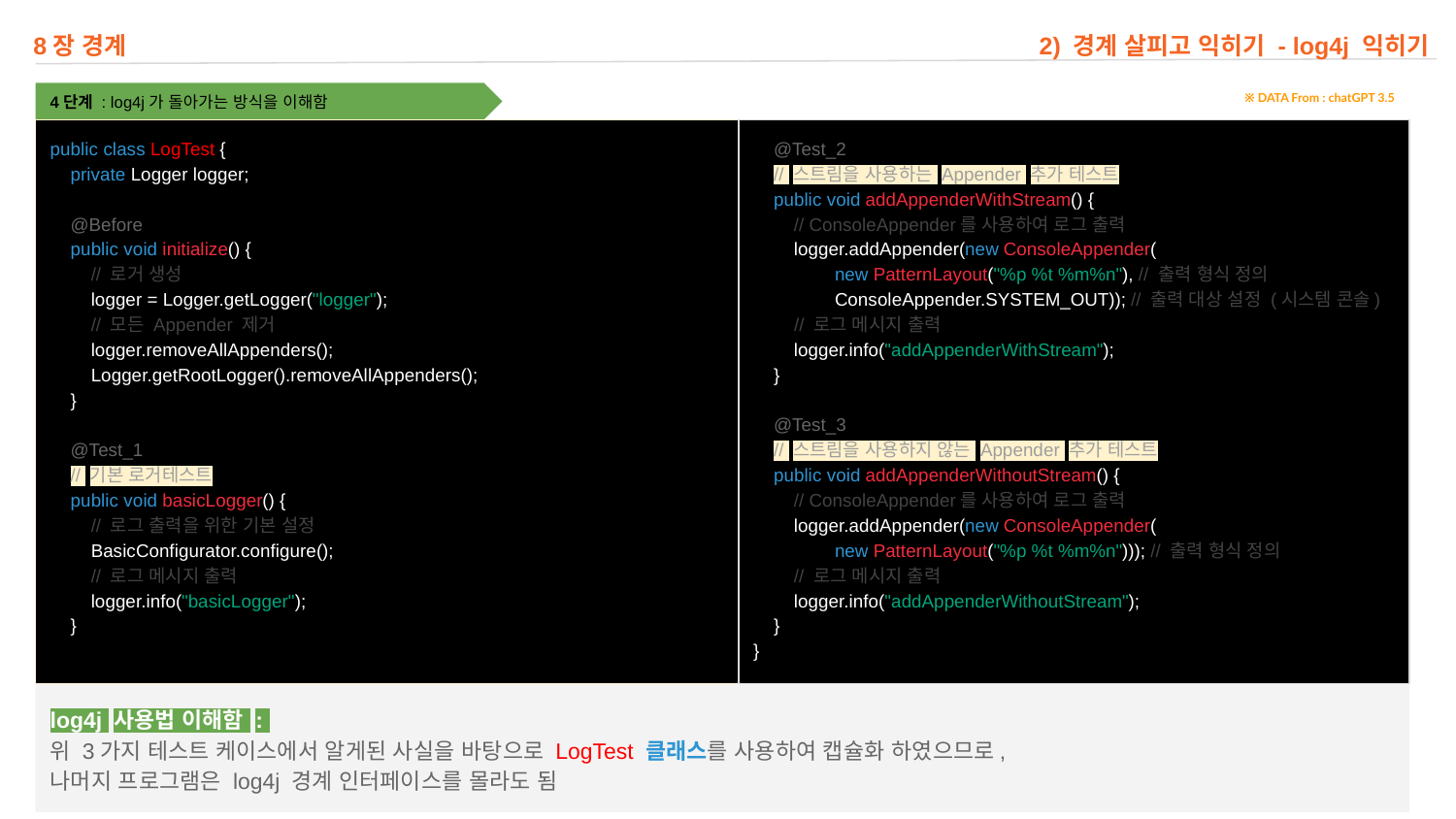

8장 경계
2) 경계 살피고 익히기 - log4j 익히기
4단계 : log4j가 돌아가는 방식을 이해함
※ DATA From : chatGPT 3.5
public class LogTest {
    private Logger logger;

    @Before
    public void initialize() {
        // 로거 생성
        logger = Logger.getLogger("logger");
        // 모든 Appender 제거
        logger.removeAllAppenders();
        Logger.getRootLogger().removeAllAppenders();
    }

    @Test_1
    // 기본 로거테스트
    public void basicLogger() {
        // 로그 출력을 위한 기본 설정
        BasicConfigurator.configure();
        // 로그 메시지 출력
        logger.info("basicLogger");
    }
    @Test_2
    // 스트림을 사용하는 Appender 추가 테스트
    public void addAppenderWithStream() {
        // ConsoleAppender를 사용하여 로그 출력
        logger.addAppender(new ConsoleAppender(
                new PatternLayout("%p %t %m%n"), // 출력 형식 정의
                ConsoleAppender.SYSTEM_OUT)); // 출력 대상 설정 (시스템 콘솔)
        // 로그 메시지 출력
        logger.info("addAppenderWithStream");
    }

    @Test_3
    // 스트림을 사용하지 않는 Appender 추가 테스트
    public void addAppenderWithoutStream() {
        // ConsoleAppender를 사용하여 로그 출력
        logger.addAppender(new ConsoleAppender(
                new PatternLayout("%p %t %m%n"))); // 출력 형식 정의
        // 로그 메시지 출력
        logger.info("addAppenderWithoutStream");
    }
}

log4j 사용법 이해함 :
위 3가지 테스트 케이스에서 알게된 사실을 바탕으로 LogTest 클래스를 사용하여 캡슐화 하였으므로,
나머지 프로그램은 log4j 경계 인터페이스를 몰라도 됨